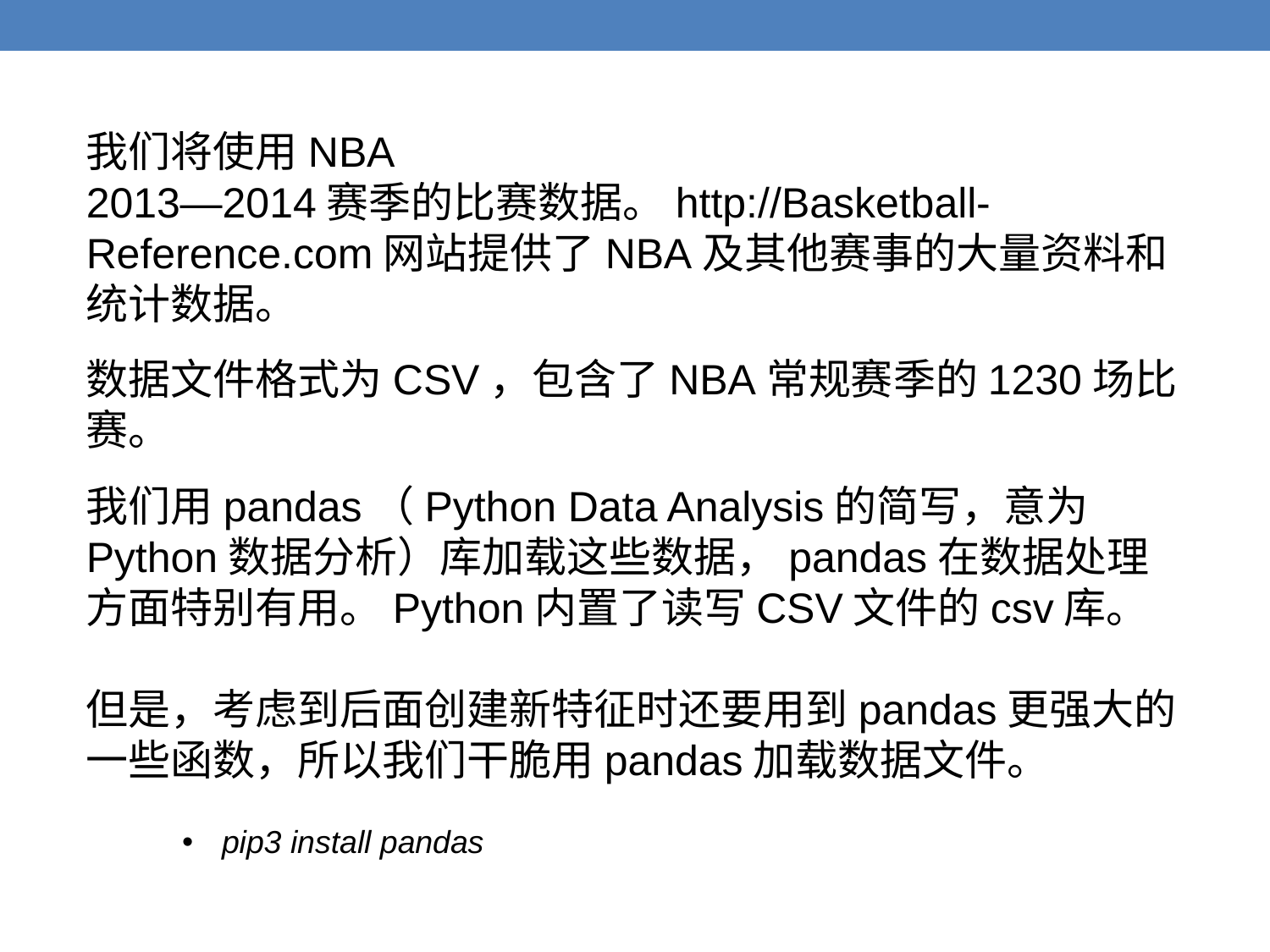

我们将使用NBA 2013—2014赛季的比赛数据。http://Basketball-Reference.com网站提供了NBA及其他赛事的大量资料和统计数据。
数据文件格式为CSV，包含了NBA常规赛季的1230场比赛。
我们用pandas（Python Data Analysis的简写，意为Python数据分析）库加载这些数据，pandas在数据处理方面特别有用。Python内置了读写CSV文件的csv库。

但是，考虑到后面创建新特征时还要用到pandas更强大的一些函数，所以我们干脆用pandas加载数据文件。
pip3 install pandas